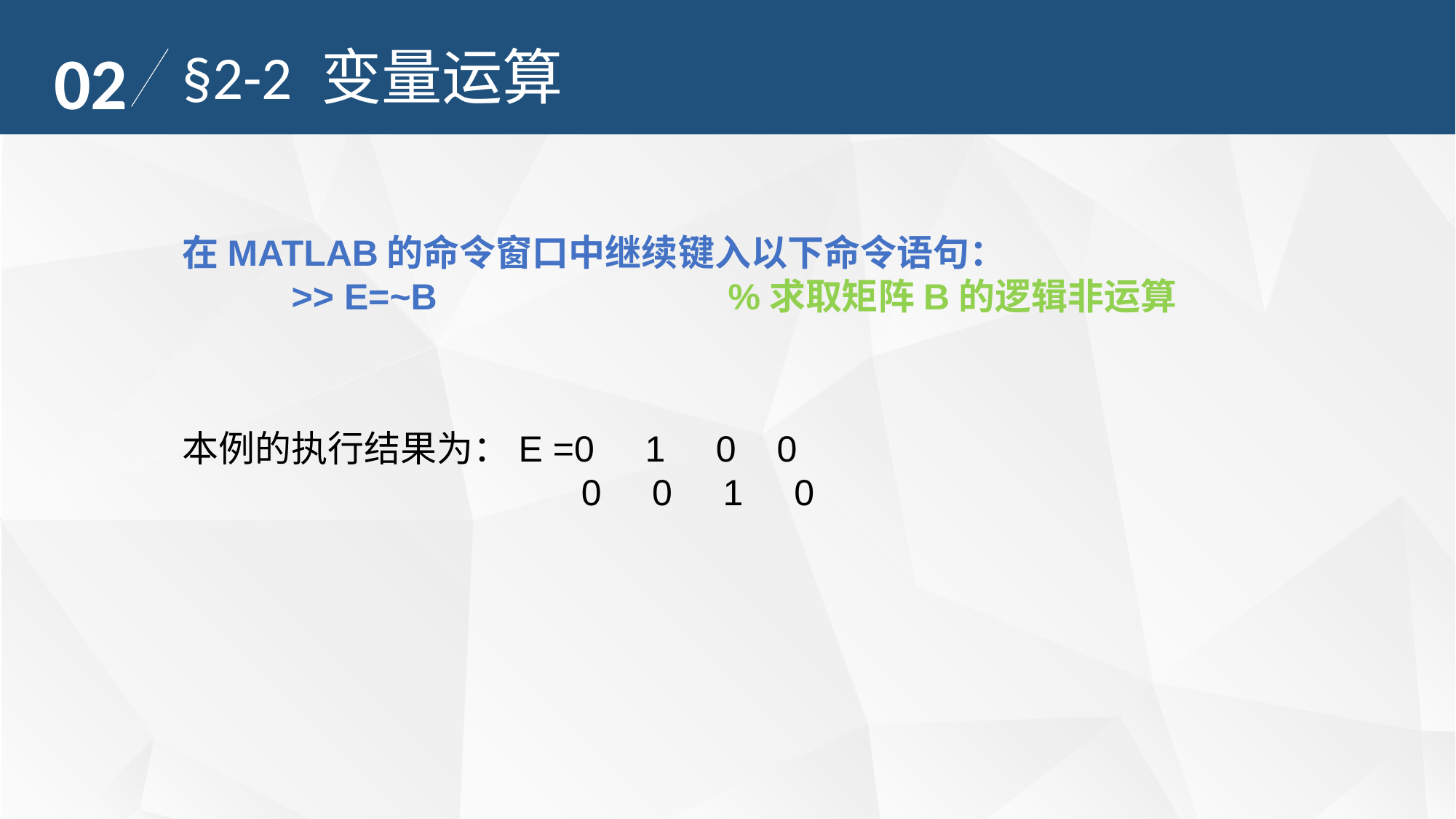

02
§2-2 变量运算
在MATLAB的命令窗口中继续键入以下命令语句：
	>> E=~B			%求取矩阵B的逻辑非运算
本例的执行结果为：E =0     1     0    0
			       0     0     1     0